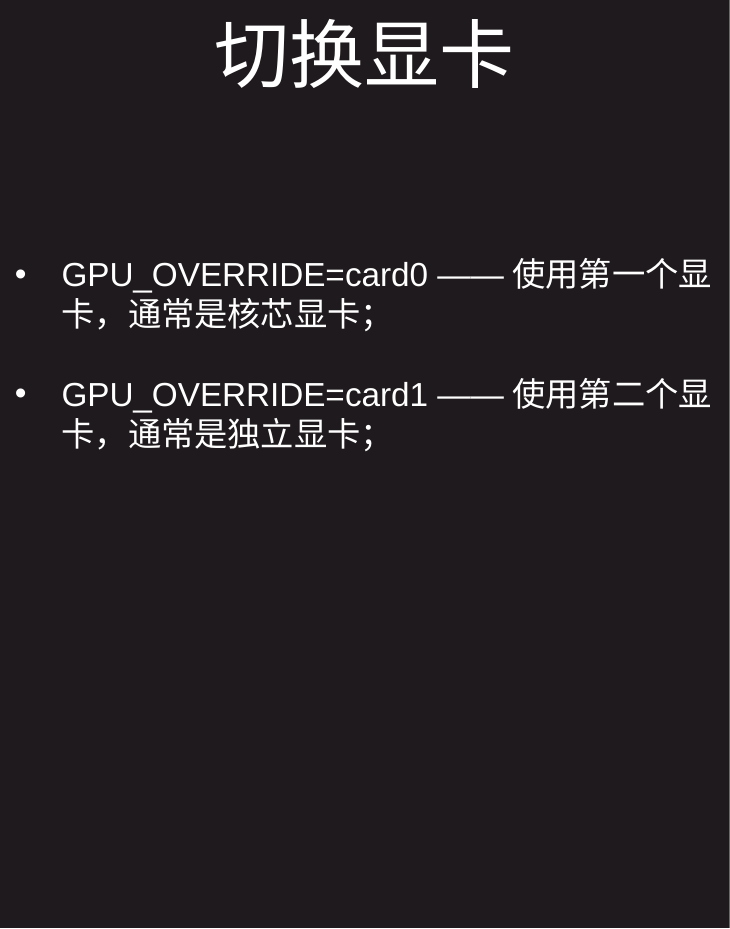

切换显卡
GPU_OVERRIDE=card0 ——使用第一个显卡，通常是核芯显卡；

GPU_OVERRIDE=card1 ——使用第二个显卡，通常是独立显卡；